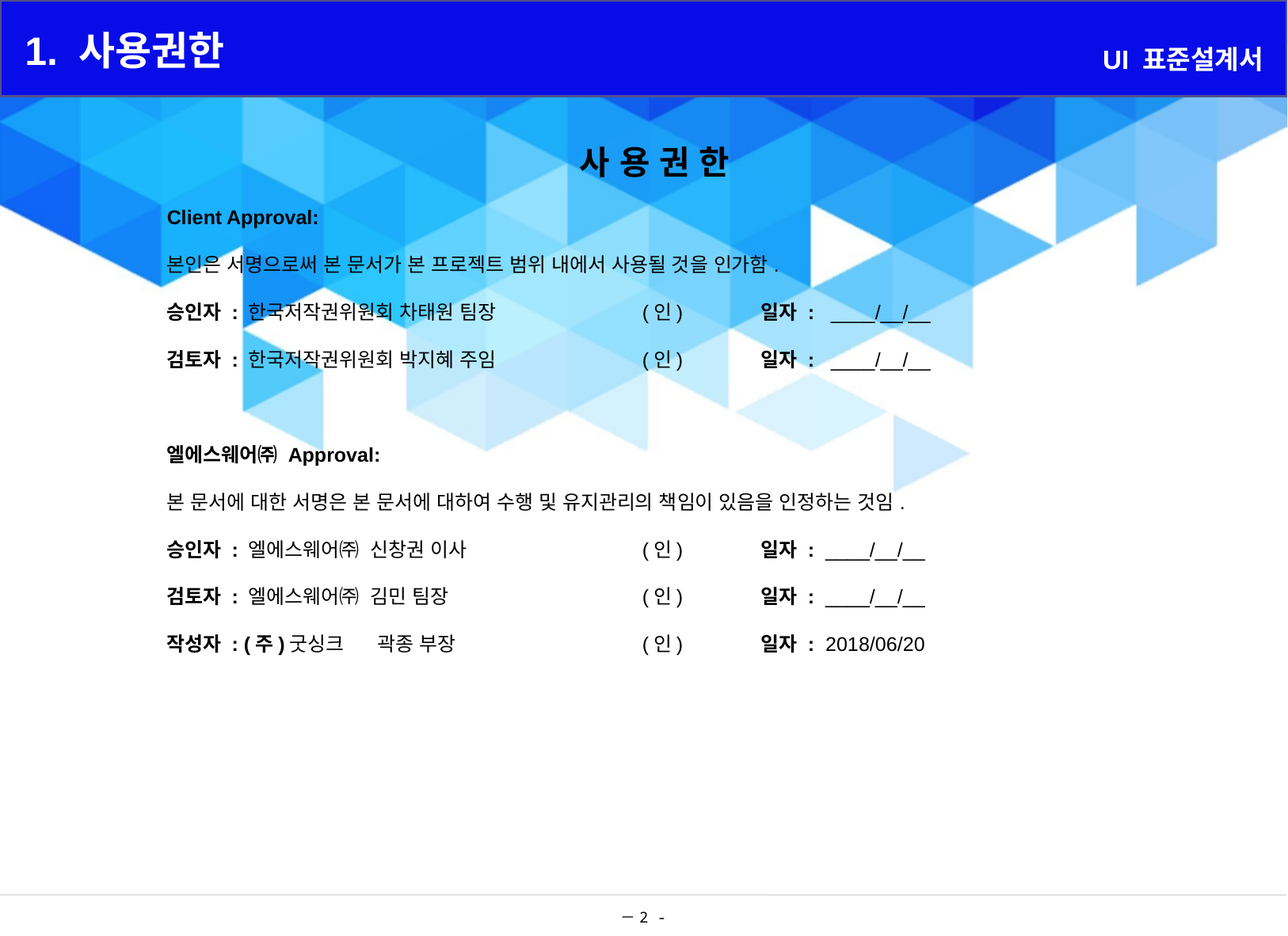

1. 사용권한
UI 표준설계서

사 용 권 한

Client Approval:

본인은 서명으로써 본 문서가 본 프로젝트 범위 내에서 사용될 것을 인가함.

승인자 : 한국저작권위원회 차태원 팀장		(인)	일자 :   ____/__/__

검토자 : 한국저작권위원회 박지혜 주임		(인)	일자 :   ____/__/__

엘에스웨어㈜ Approval:

본 문서에 대한 서명은 본 문서에 대하여 수행 및 유지관리의 책임이 있음을 인정하는 것임.

승인자 : 엘에스웨어㈜  신창권 이사		(인)	일자 :  ____/__/__

검토자 : 엘에스웨어㈜  김민 팀장		(인)	일자 :  ____/__/__

작성자 : (주)굿싱크      곽종 부장		(인)	일자 :  2018/06/20

－2 -